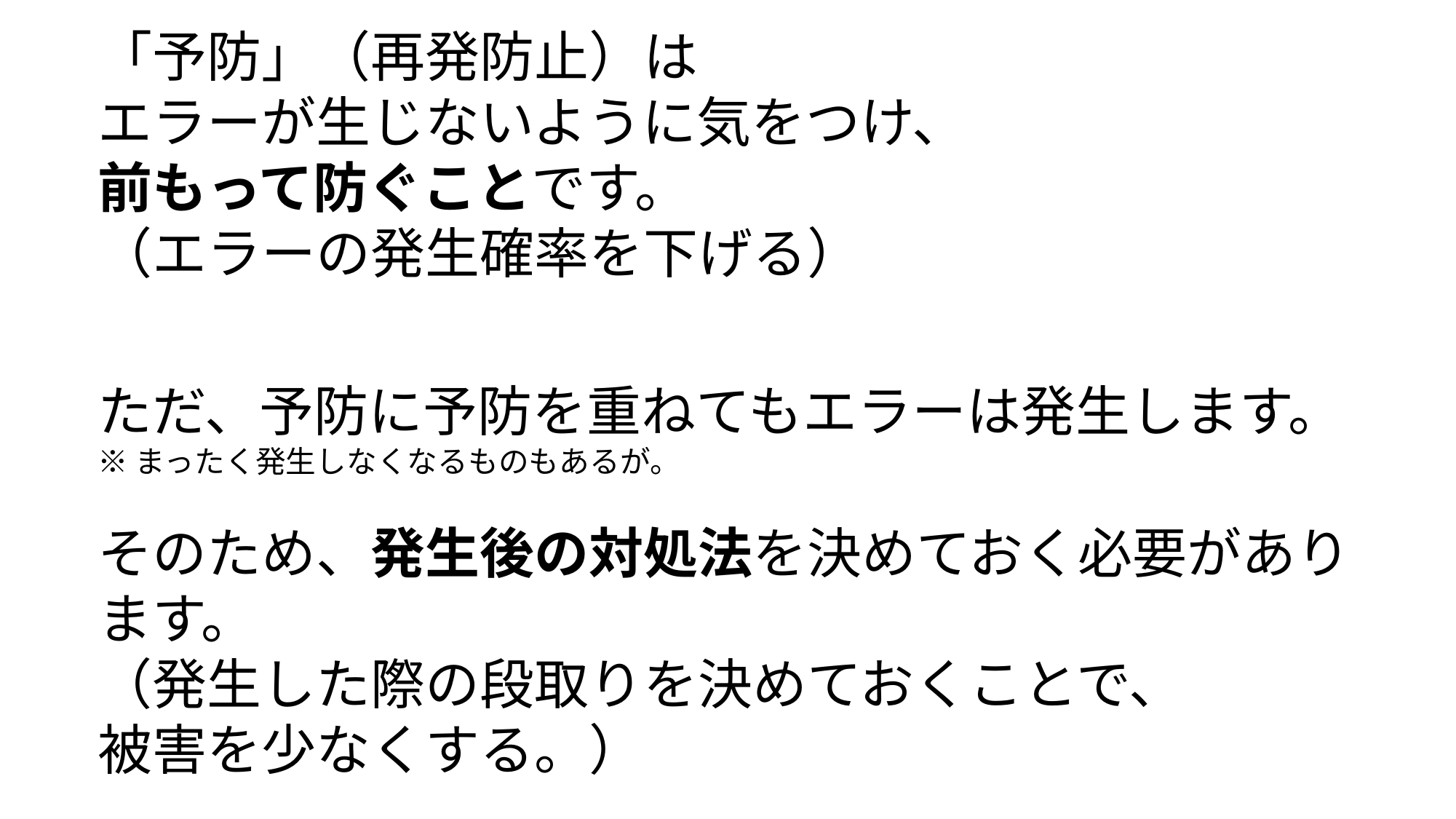

「予防」（再発防止）は
エラーが生じないように気をつけ、
前もって防ぐことです。
（エラーの発生確率を下げる）
ただ、予防に予防を重ねてもエラーは発生します。
※まったく発生しなくなるものもあるが。
そのため、発生後の対処法を決めておく必要があります。
（発生した際の段取りを決めておくことで、
被害を少なくする。）